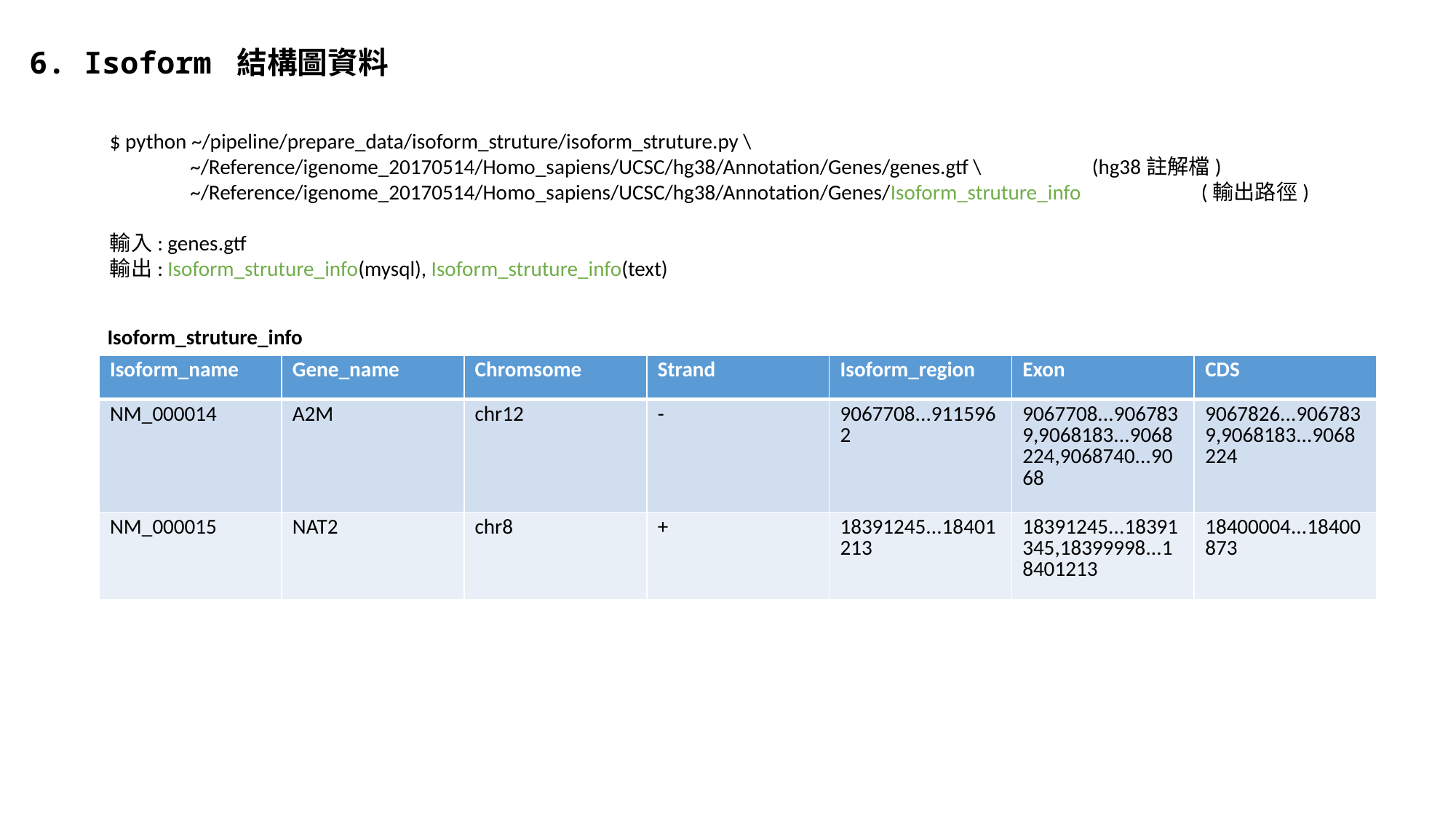

6. Isoform 結構圖資料
$ python ~/pipeline/prepare_data/isoform_struture/isoform_struture.py \
                 ~/Reference/igenome_20170514/Homo_sapiens/UCSC/hg38/Annotation/Genes/genes.gtf \		(hg38註解檔)
                 ~/Reference/igenome_20170514/Homo_sapiens/UCSC/hg38/Annotation/Genes/Isoform_struture_info		(輸出路徑)

輸入: genes.gtf
輸出: Isoform_struture_info(mysql), Isoform_struture_info(text)
Isoform_struture_info
| Isoform\_name | Gene\_name | Chromsome | Strand | Isoform\_region | Exon | CDS |
| --- | --- | --- | --- | --- | --- | --- |
| NM\_000014 | A2M | chr12 | - | 9067708...9115962 | 9067708...9067839,9068183...9068224,9068740...9068 | 9067826...9067839,9068183...9068224 |
| NM\_000015 | NAT2 | chr8 | + | 18391245...18401213 | 18391245...18391345,18399998...18401213 | 18400004...18400873 |